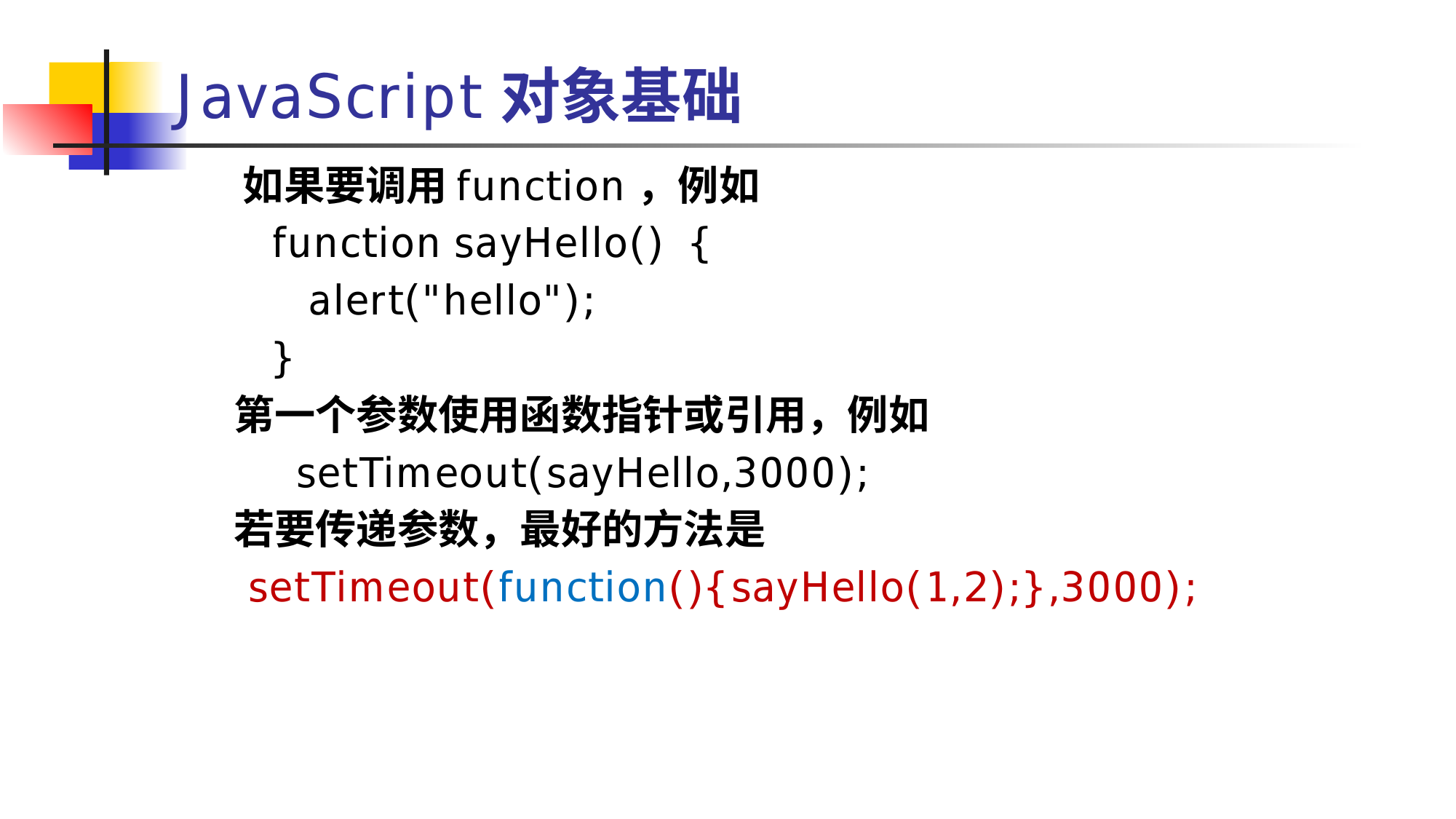

JavaScript对象基础
      如果要调用function，例如
        function sayHello()  {
           alert("hello");
        }
     第一个参数使用函数指针或引用，例如
          setTimeout(sayHello,3000);
     若要传递参数，最好的方法是
      setTimeout(function(){sayHello(1,2);},3000);